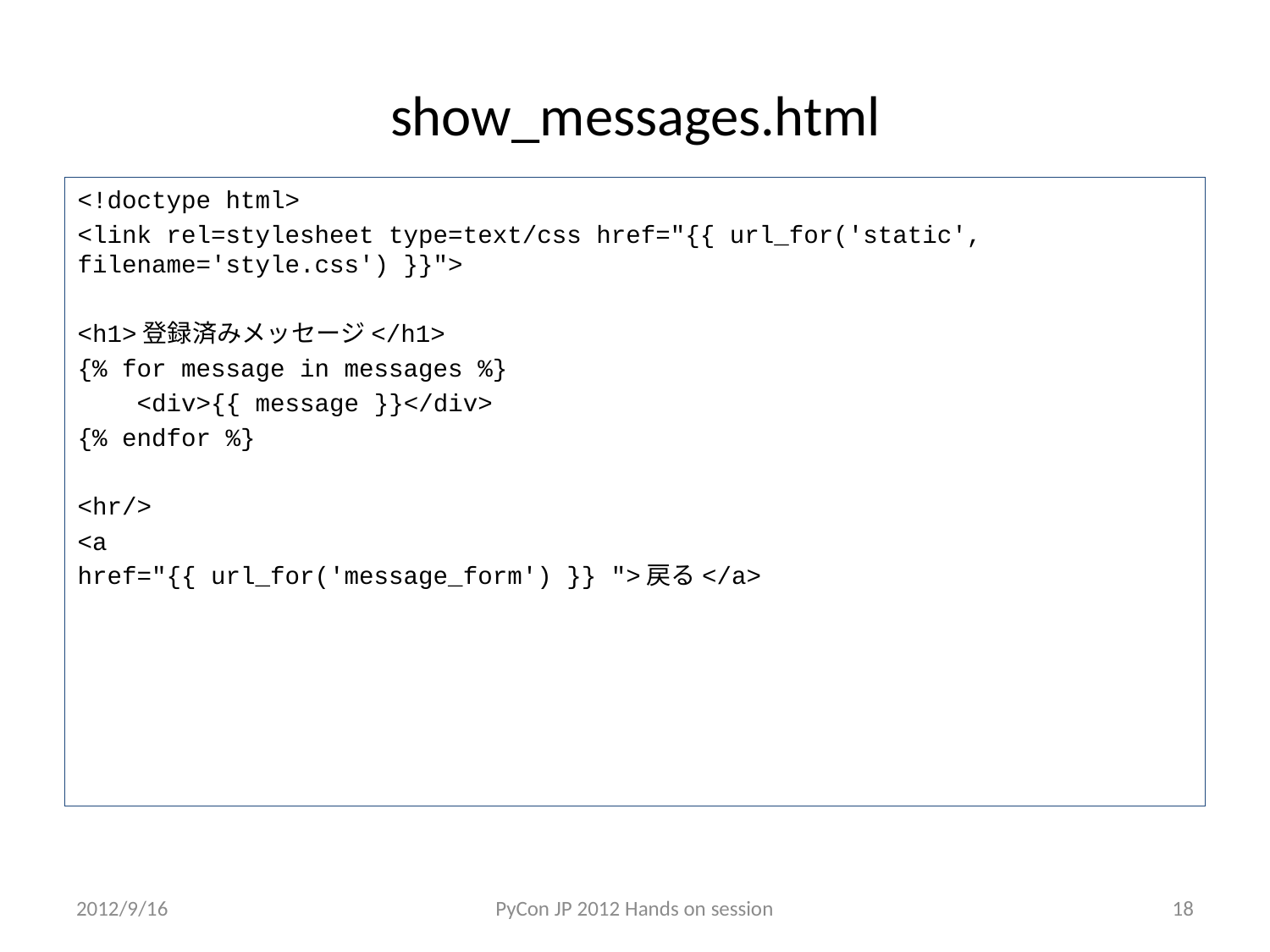

show_messages.html
<!doctype html>
<link rel=stylesheet type=text/css href="{{ url_for('static', filename='style.css') }}">

<h1>登録済みメッセージ</h1>
{% for message in messages %}
    <div>{{ message }}</div>
{% endfor %}

<hr/>
<a
href="{{ url_for('message_form') }} ">戻る</a>

2012/9/16
PyCon JP 2012 Hands on session
18